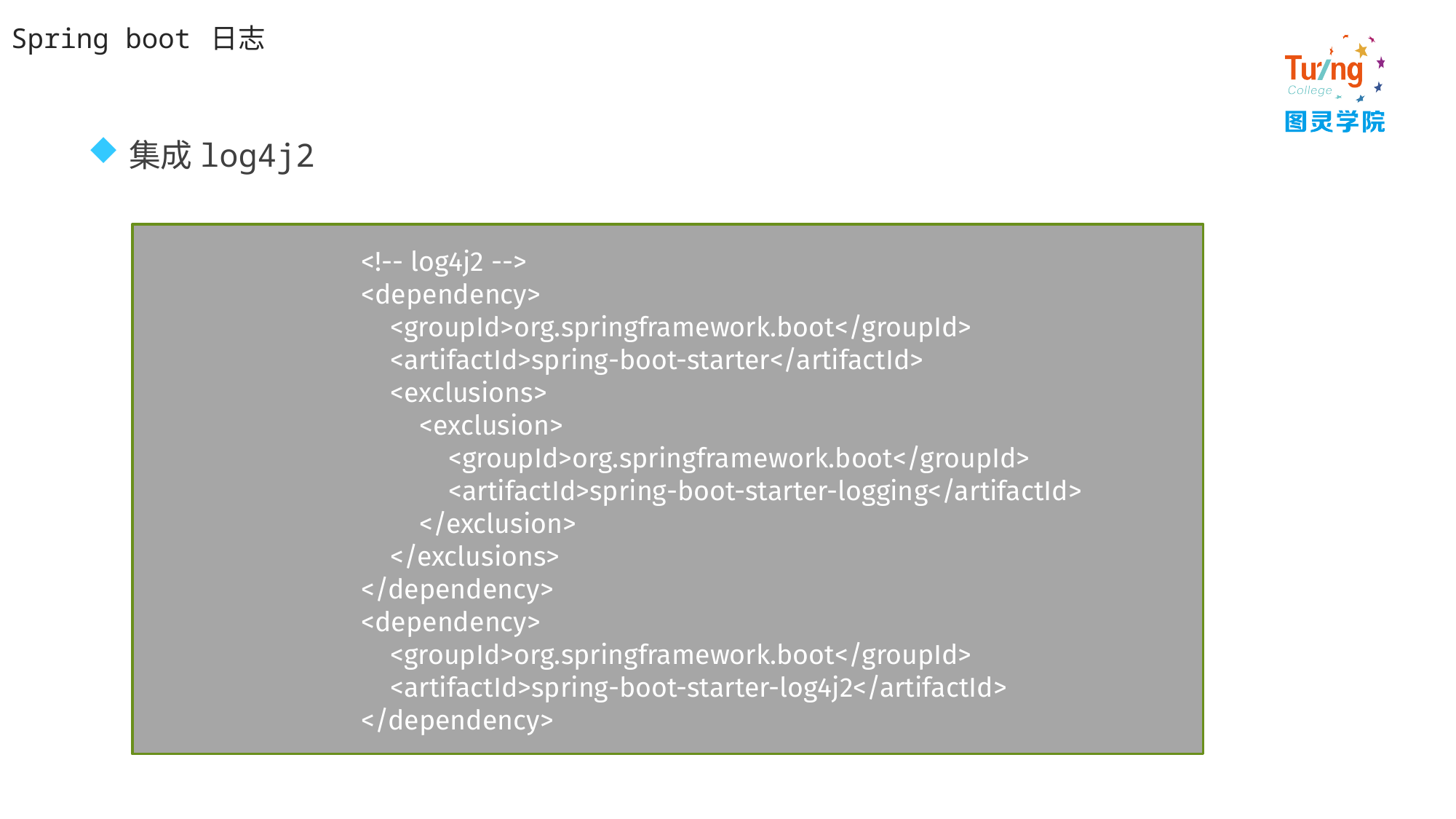

# Spring boot 日志
集成log4j2

		<!-- log4j2 -->
		<dependency>
		    <groupId>org.springframework.boot</groupId>
		    <artifactId>spring-boot-starter</artifactId>
		    <exclusions>
		        <exclusion>
		            <groupId>org.springframework.boot</groupId>
		            <artifactId>spring-boot-starter-logging</artifactId>
		        </exclusion>
		    </exclusions>
		</dependency>
		<dependency>
		    <groupId>org.springframework.boot</groupId>
		    <artifactId>spring-boot-starter-log4j2</artifactId>
		</dependency>